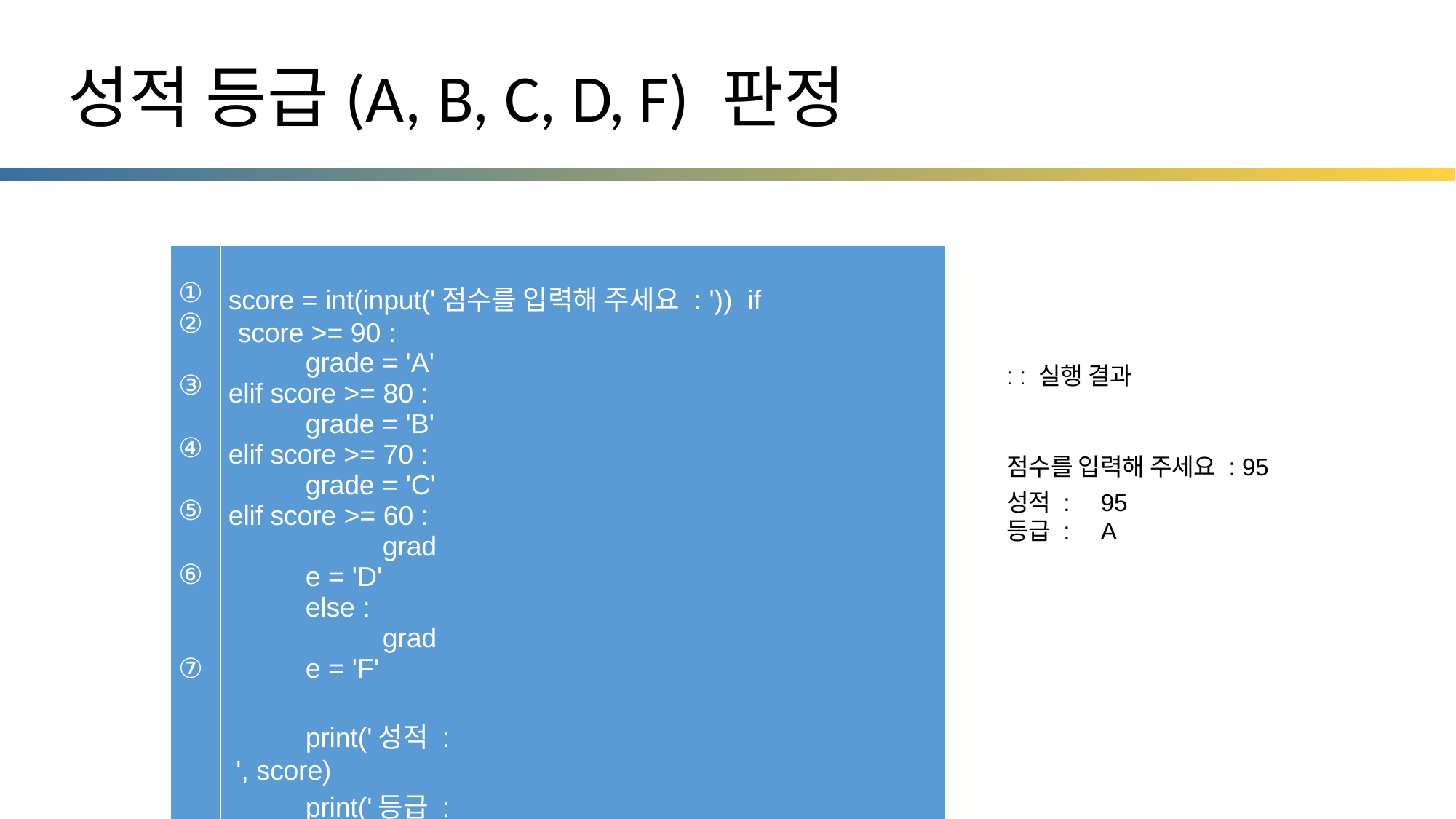

# 성적 등급(A, B, C, D, F) 판정
| ① ② ③ ④ ⑤ ⑥ ⑦ | score = int(input('점수를 입력해 주세요 : ')) if score >= 90 : grade = 'A' elif score >= 80 : grade = 'B' elif score >= 70 : grade = 'C' elif score >= 60 : grade = 'D' else : grade = 'F' print('성적 : ', score) print('등급 : ', grade) |
| --- | --- |
| ː ː 실행 결과 |
| --- |
| 점수를 입력해 주세요 : 95 성적 : 95 등급 : A |